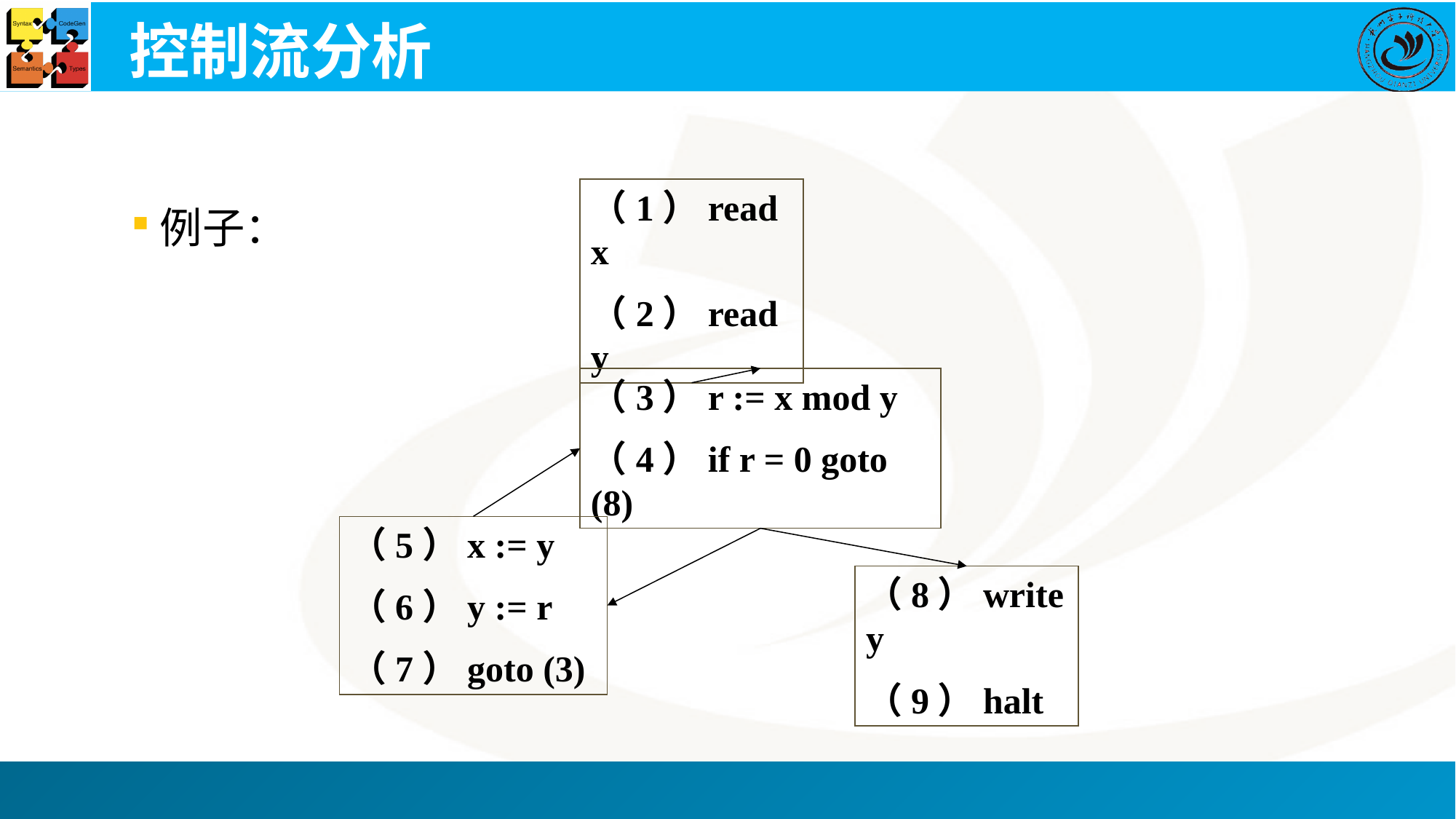

# 控制流分析
（1）read x
（2）read y
例子：
（3）r := x mod y
（4）if r = 0 goto (8)
（5）x := y
（6）y := r
（7）goto (3)
（8）write y
（9）halt
40